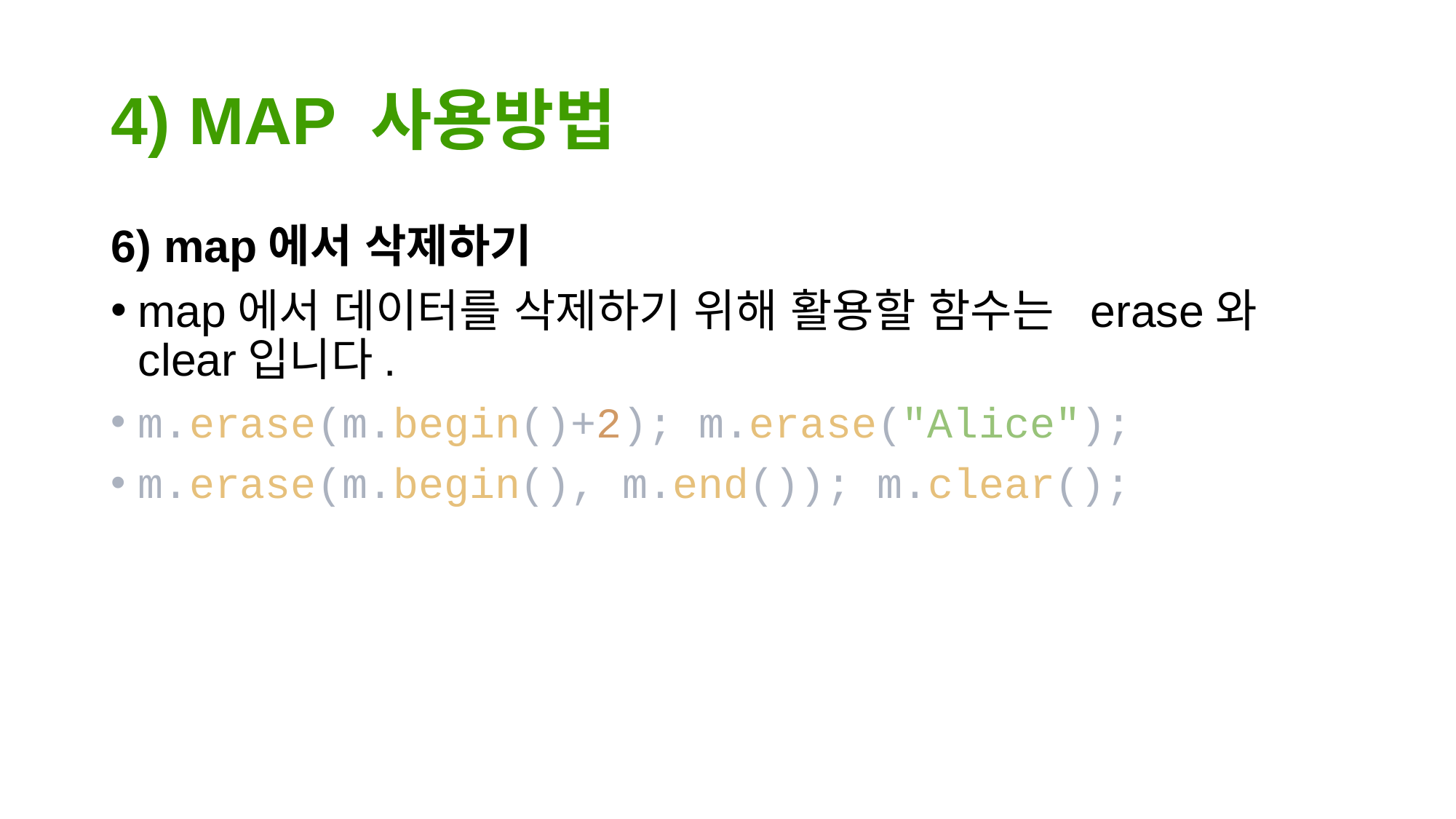

# 4) MAP 사용방법
6) map에서 삭제하기
map에서 데이터를 삭제하기 위해 활용할 함수는  erase와 clear입니다.
m.erase(m.begin()+2); m.erase("Alice");
m.erase(m.begin(), m.end()); m.clear();